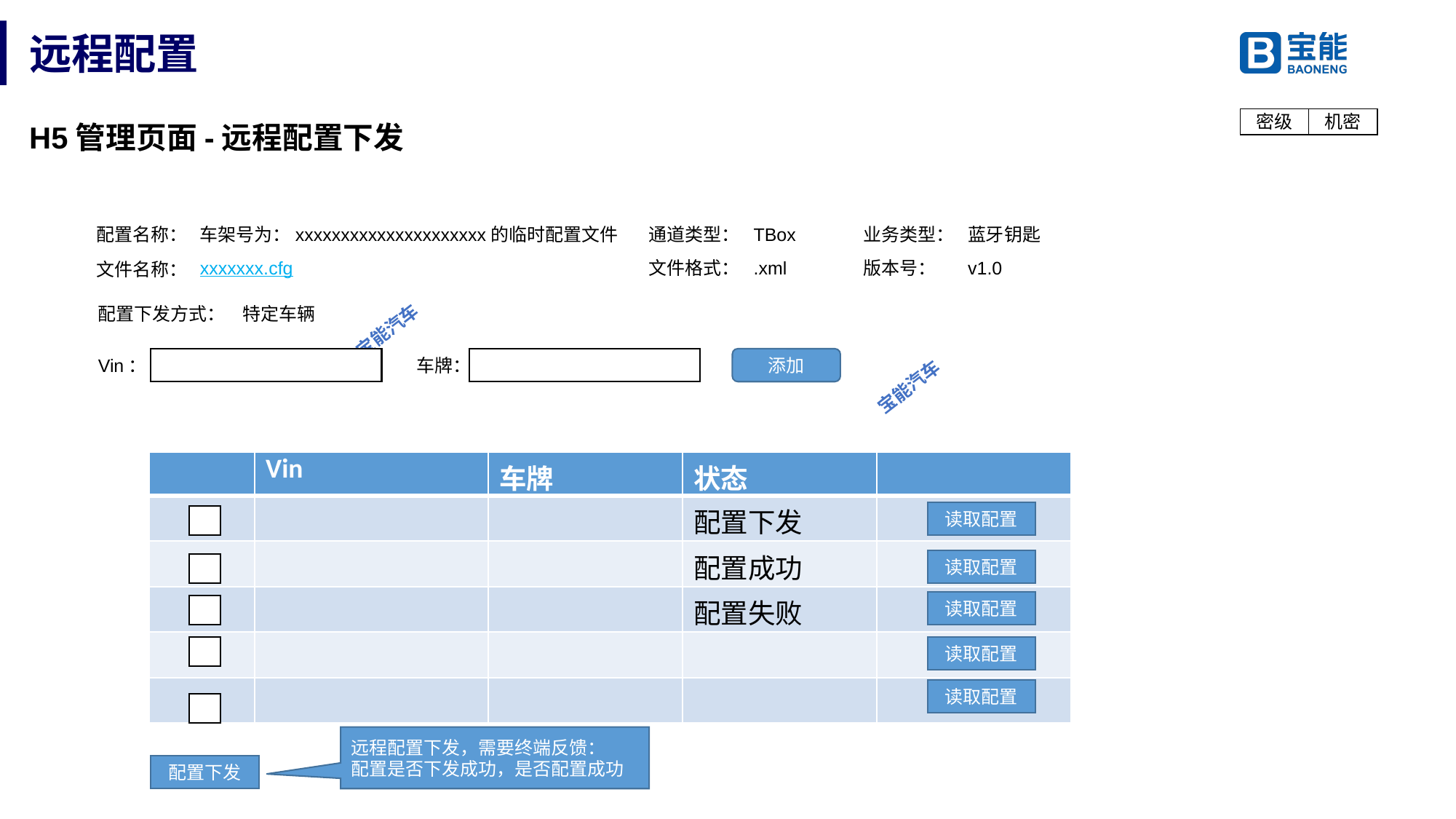

# 远程配置
H5管理页面-远程配置下发
配置名称：
车架号为：xxxxxxxxxxxxxxxxxxxxx的临时配置文件
通道类型：
TBox
业务类型：
蓝牙钥匙
xxxxxxx.cfg
文件格式：
.xml
版本号：
v1.0
文件名称：
配置下发方式：
特定车辆
Vin：

车牌：

添加
|  | Vin | 车牌 | 状态 |  |
| --- | --- | --- | --- | --- |
|  |  |  | 配置下发 |  |
|  |  |  | 配置成功 |  |
|  |  |  | 配置失败 |  |
|  |  |  |  |  |
|  |  |  |  |  |
读取配置

读取配置

读取配置

读取配置
读取配置

远程配置下发，需要终端反馈：
配置是否下发成功，是否配置成功
配置下发
8